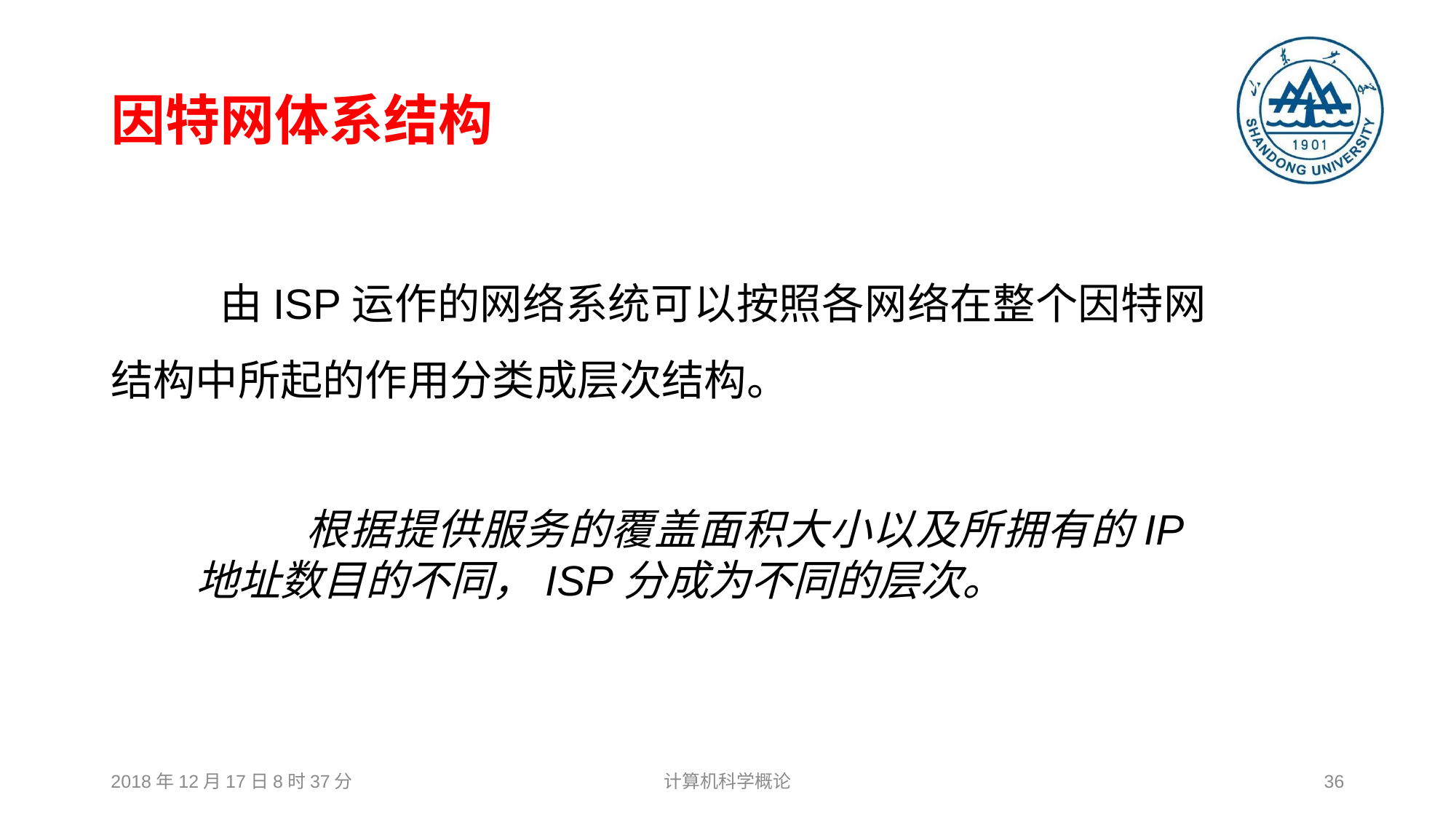

# 因特网体系结构
	由ISP运作的网络系统可以按照各网络在整个因特网结构中所起的作用分类成层次结构。
	根据提供服务的覆盖面积大小以及所拥有的IP地址数目的不同，ISP分成为不同的层次。
2018年12月17日8时37分
计算机科学概论
36